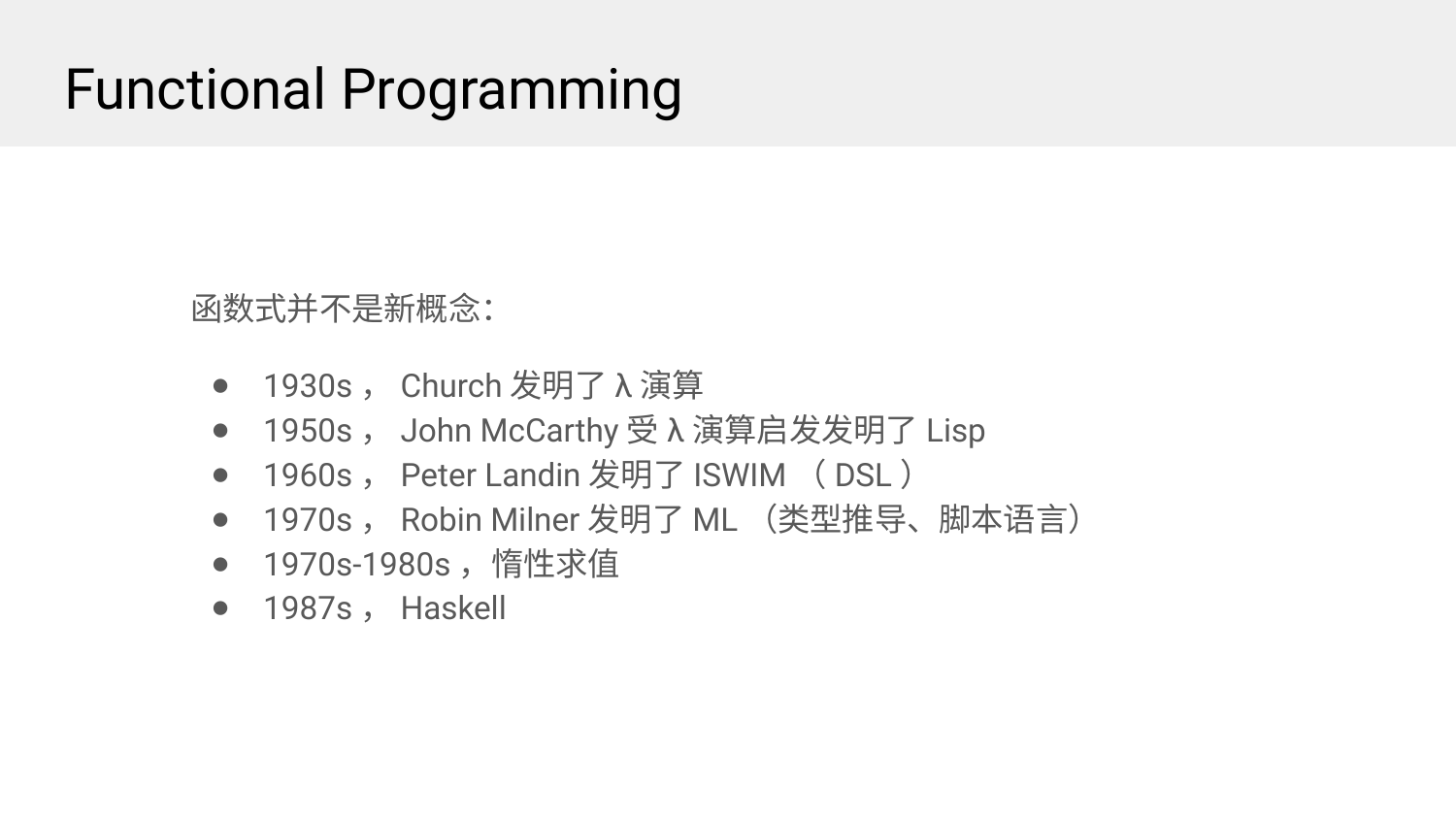

# Functional Programming

函数式并不是新概念：
1930s，Church发明了λ演算
1950s，John McCarthy受λ演算启发发明了Lisp
1960s，Peter Landin发明了ISWIM（DSL）
1970s，Robin Milner发明了ML（类型推导、脚本语言）
1970s-1980s，惰性求值
1987s，Haskell